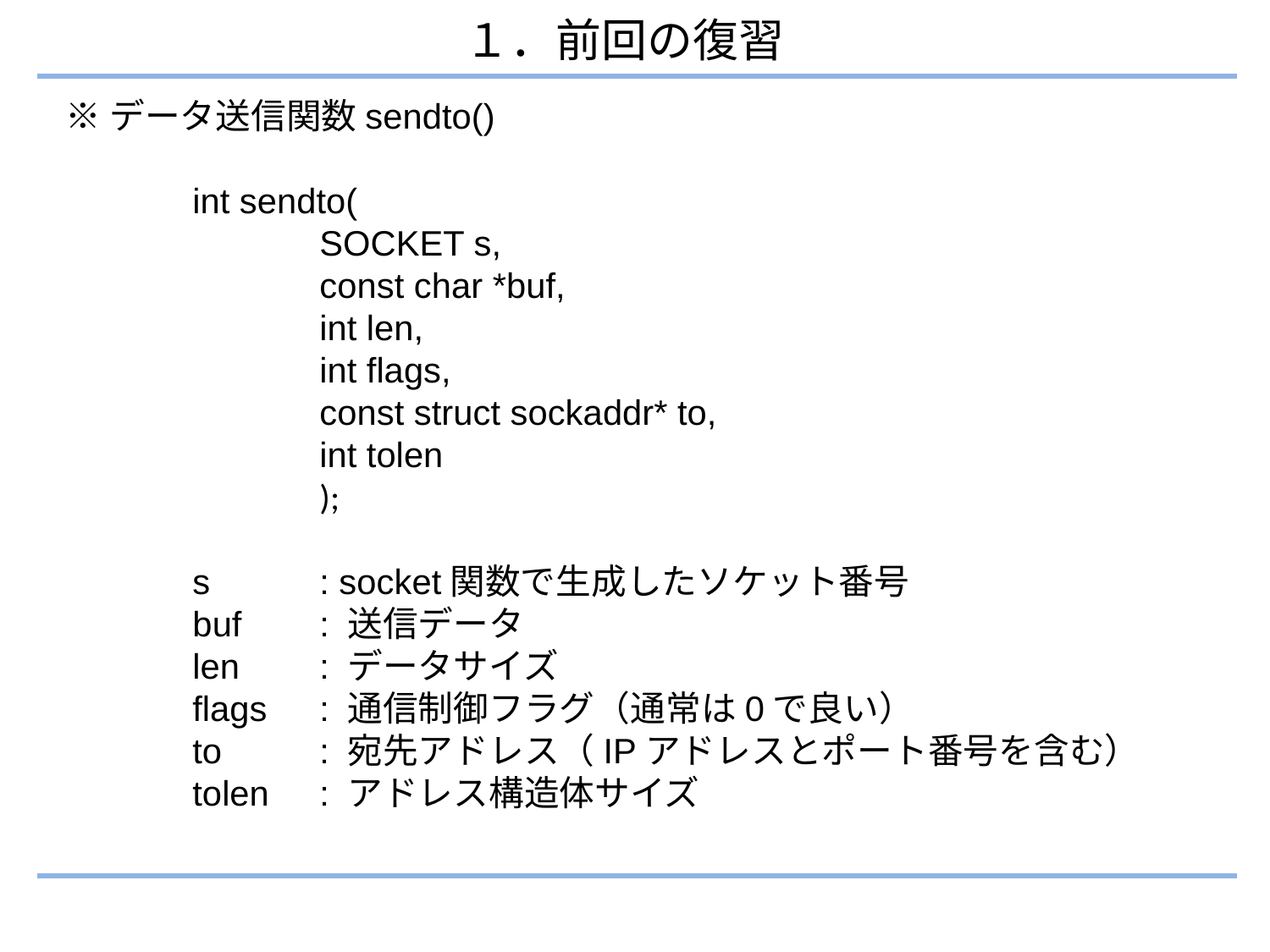

１．前回の復習
※データ送信関数sendto()

	int sendto(
		SOCKET s,
		const char *buf,
		int len,
		int flags,
		const struct sockaddr* to,
		int tolen
		);

	s	: socket関数で生成したソケット番号
	buf	: 送信データ
	len	: データサイズ
	flags	: 通信制御フラグ（通常は0で良い）
	to	: 宛先アドレス（IPアドレスとポート番号を含む）
	tolen	: アドレス構造体サイズ